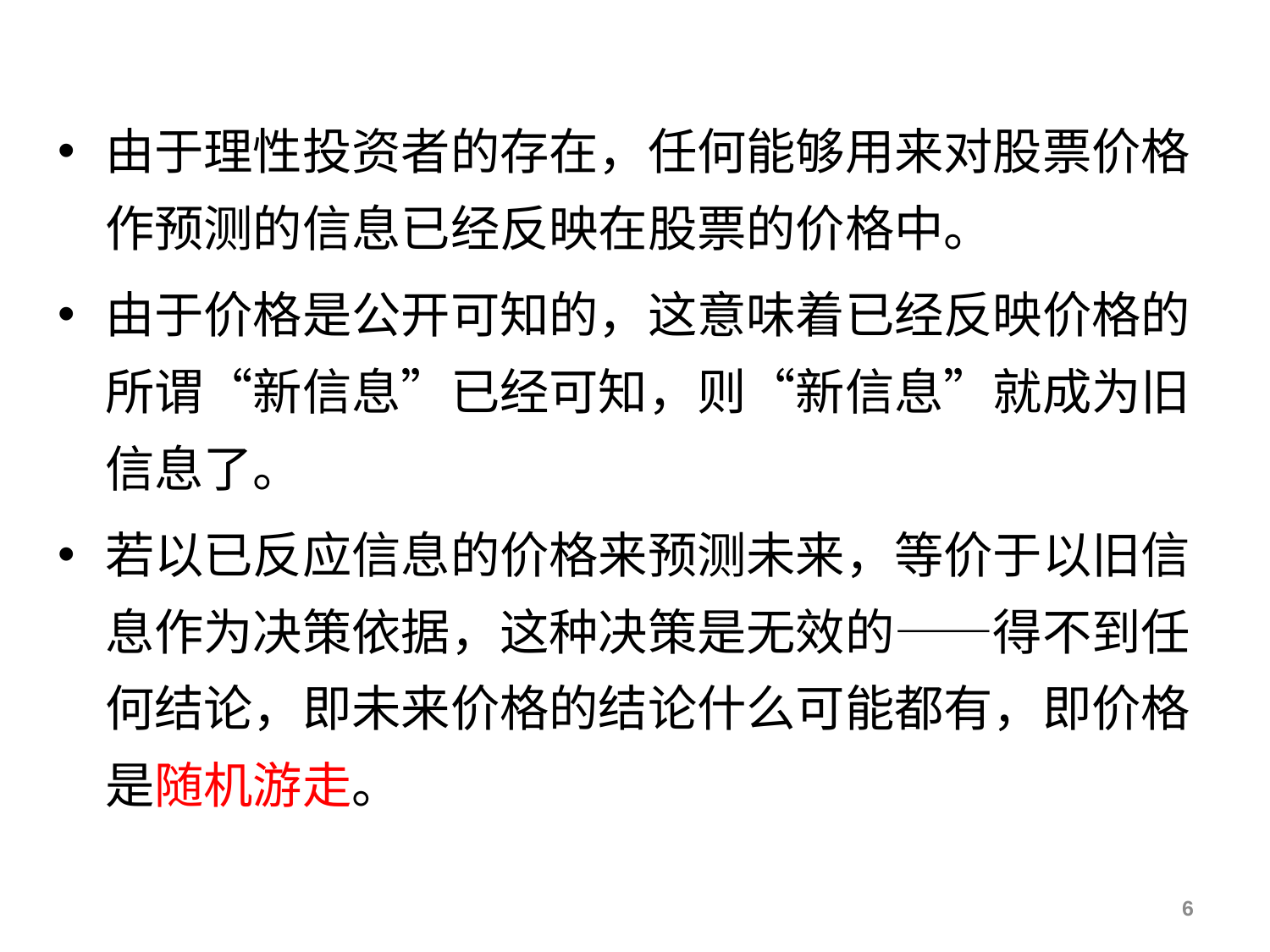

由于理性投资者的存在，任何能够用来对股票价格作预测的信息已经反映在股票的价格中。
由于价格是公开可知的，这意味着已经反映价格的所谓“新信息”已经可知，则“新信息”就成为旧信息了。
若以已反应信息的价格来预测未来，等价于以旧信息作为决策依据，这种决策是无效的——得不到任何结论，即未来价格的结论什么可能都有，即价格是随机游走。
6